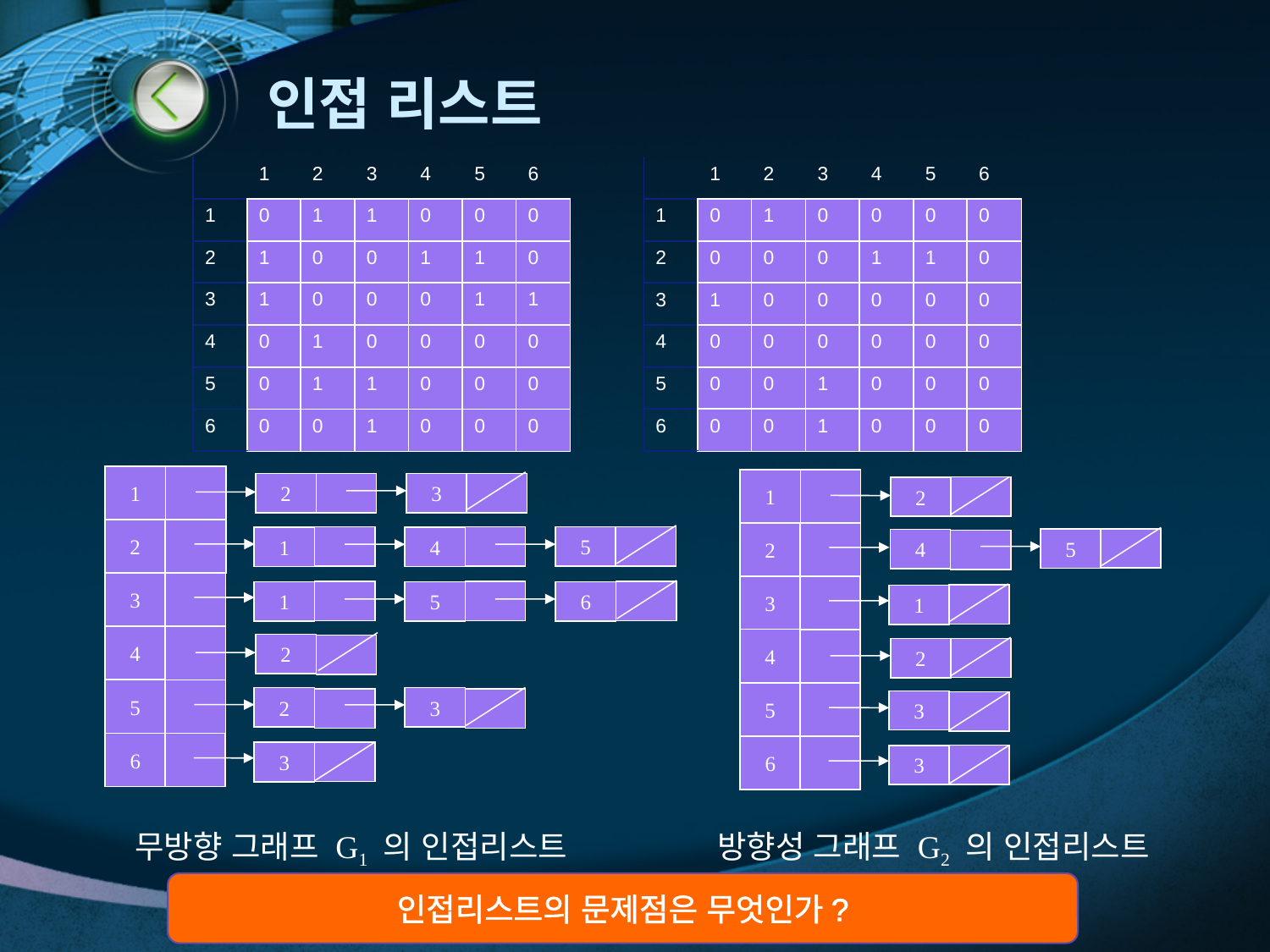

# 인접 리스트
|  | 1 | 2 | 3 | 4 | 5 | 6 |
| --- | --- | --- | --- | --- | --- | --- |
| 1 | 0 | 1 | 1 | 0 | 0 | 0 |
| 2 | 1 | 0 | 0 | 1 | 1 | 0 |
| 3 | 1 | 0 | 0 | 0 | 1 | 1 |
| 4 | 0 | 1 | 0 | 0 | 0 | 0 |
| 5 | 0 | 1 | 1 | 0 | 0 | 0 |
| 6 | 0 | 0 | 1 | 0 | 0 | 0 |
|  | 1 | 2 | 3 | 4 | 5 | 6 |
| --- | --- | --- | --- | --- | --- | --- |
| 1 | 0 | 1 | 0 | 0 | 0 | 0 |
| 2 | 0 | 0 | 0 | 1 | 1 | 0 |
| 3 | 1 | 0 | 0 | 0 | 0 | 0 |
| 4 | 0 | 0 | 0 | 0 | 0 | 0 |
| 5 | 0 | 0 | 1 | 0 | 0 | 0 |
| 6 | 0 | 0 | 1 | 0 | 0 | 0 |

1

2
3

2

5
1
4

3

1
5
6

4

2

5

2
3

6

3

1

2

2

5
4

3

1

4

2

5

3

6

3

무방향 그래프 G1 의 인접리스트
방향성 그래프 G2 의 인접리스트
인접리스트의 문제점은 무엇인가?